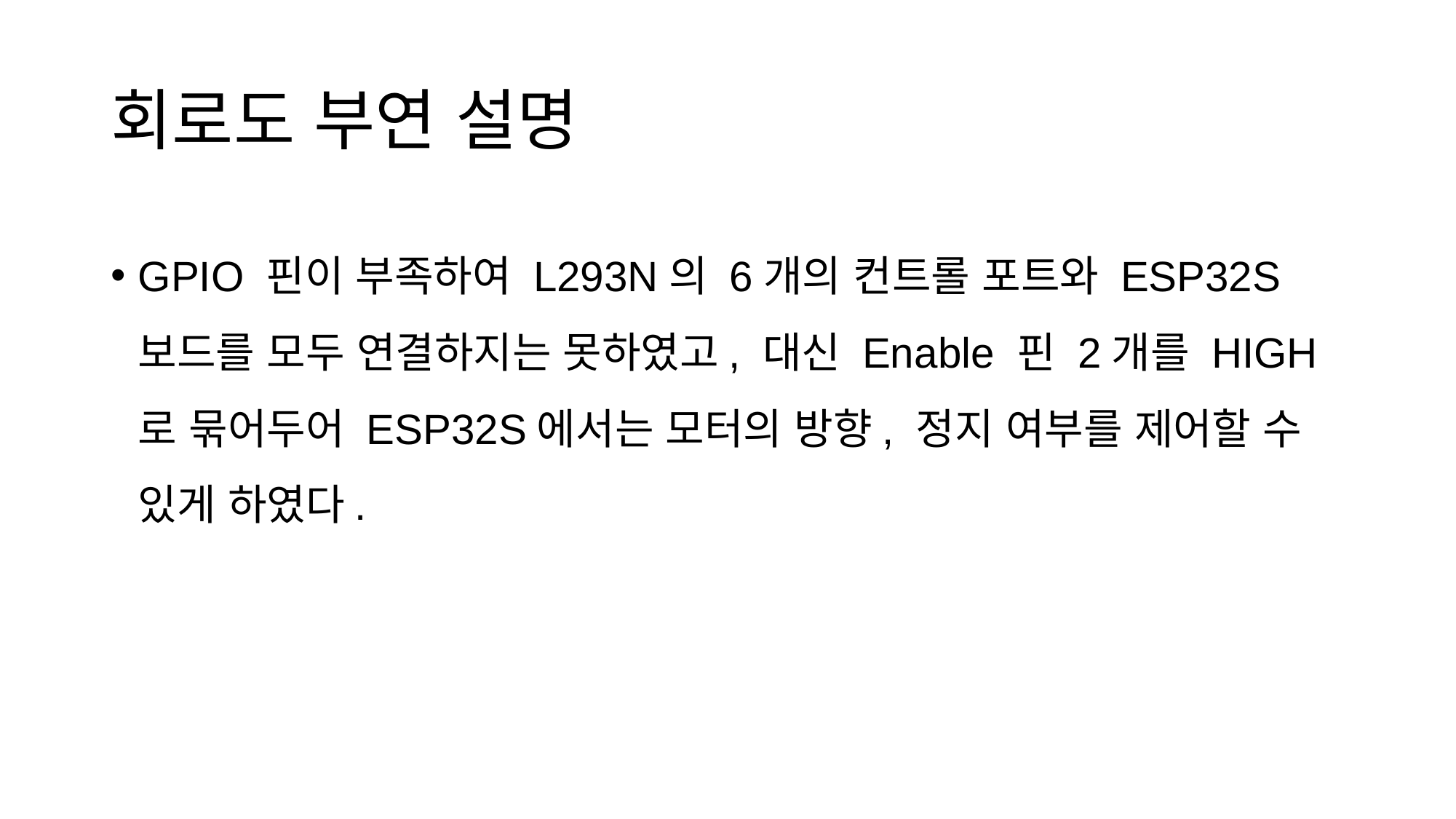

# 회로도 부연 설명
GPIO 핀이 부족하여 L293N의 6개의 컨트롤 포트와 ESP32S 보드를 모두 연결하지는 못하였고, 대신 Enable 핀 2개를 HIGH로 묶어두어 ESP32S에서는 모터의 방향, 정지 여부를 제어할 수 있게 하였다.